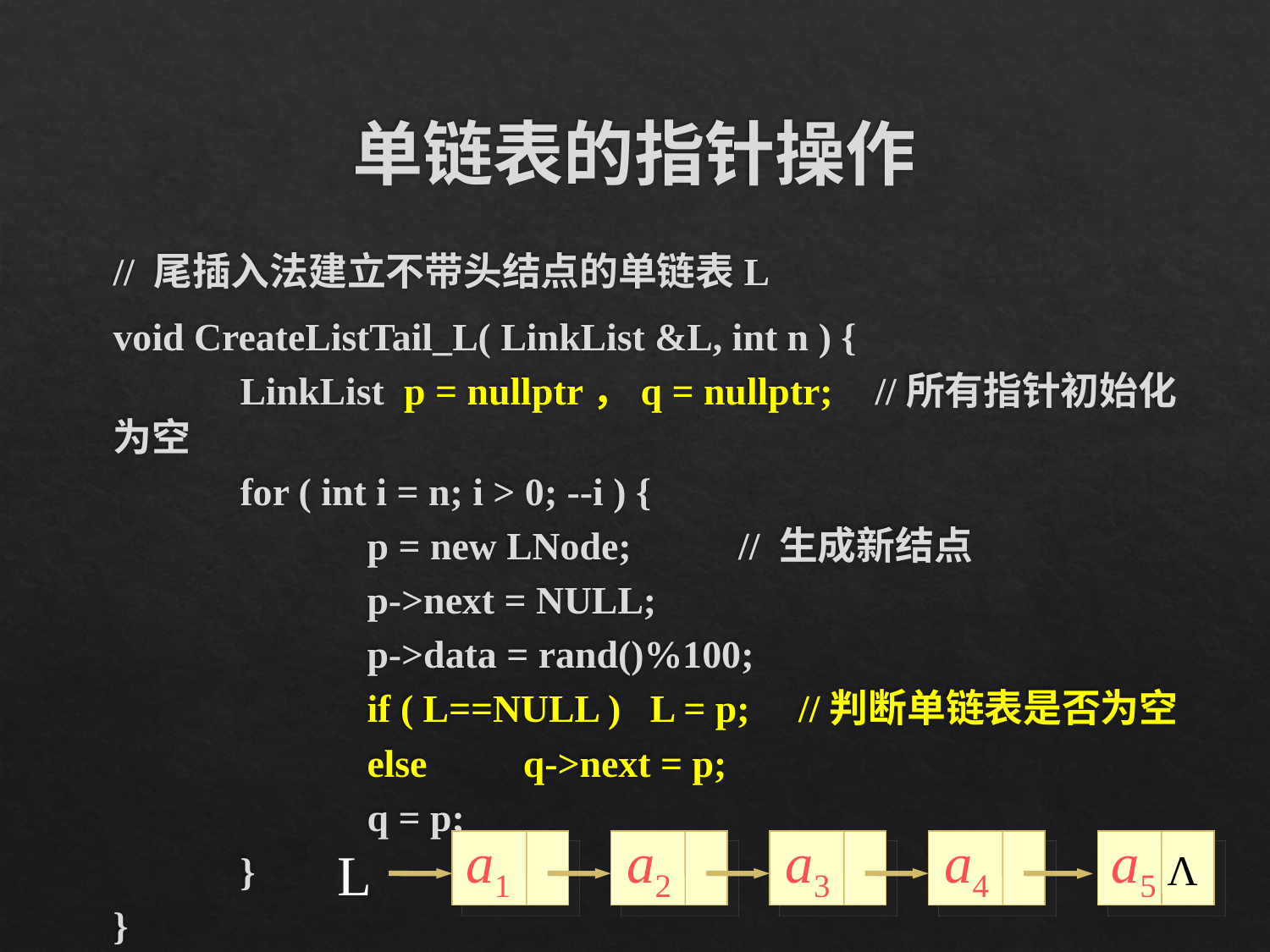

# 单链表的指针操作
// 尾插入法建立不带头结点的单链表L
void CreateListTail_L( LinkList &L, int n ) {
	LinkList  p = nullptr，q = nullptr;	//所有指针初始化为空
	for ( int i = n; i > 0; --i ) {
		p = new LNode;           // 生成新结点
		p->next = NULL;
		p->data = rand()%100;
		if ( L==NULL )   L = p;     //判断单链表是否为空
		else	   q->next = p;
		q = p;
	}
}
a1
a2
a3
a4
a5

L
Λ